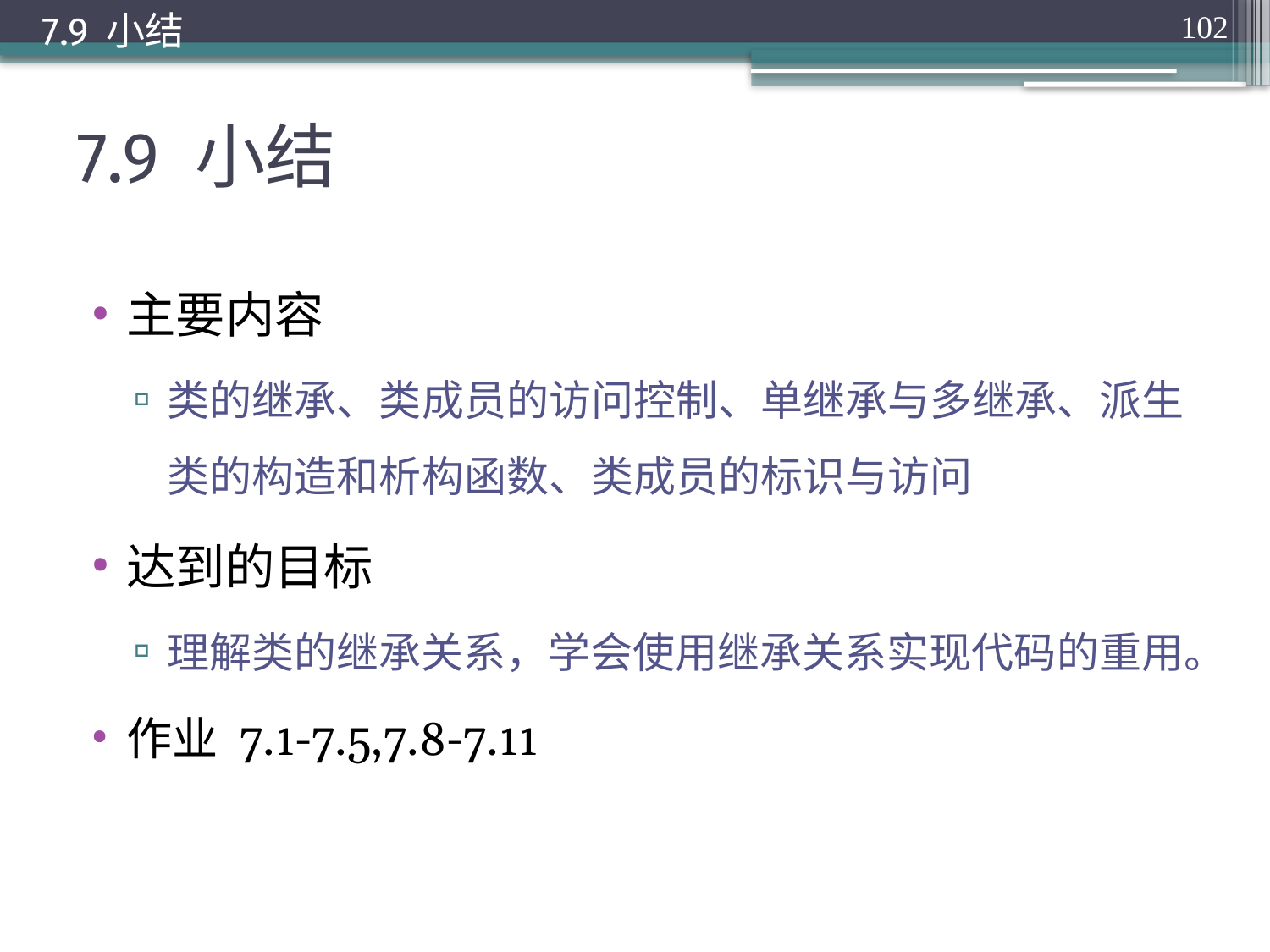

7.9 小结
102
# 7.9 小结
主要内容
类的继承、类成员的访问控制、单继承与多继承、派生类的构造和析构函数、类成员的标识与访问
达到的目标
理解类的继承关系，学会使用继承关系实现代码的重用。
作业 7.1-7.5,7.8-7.11